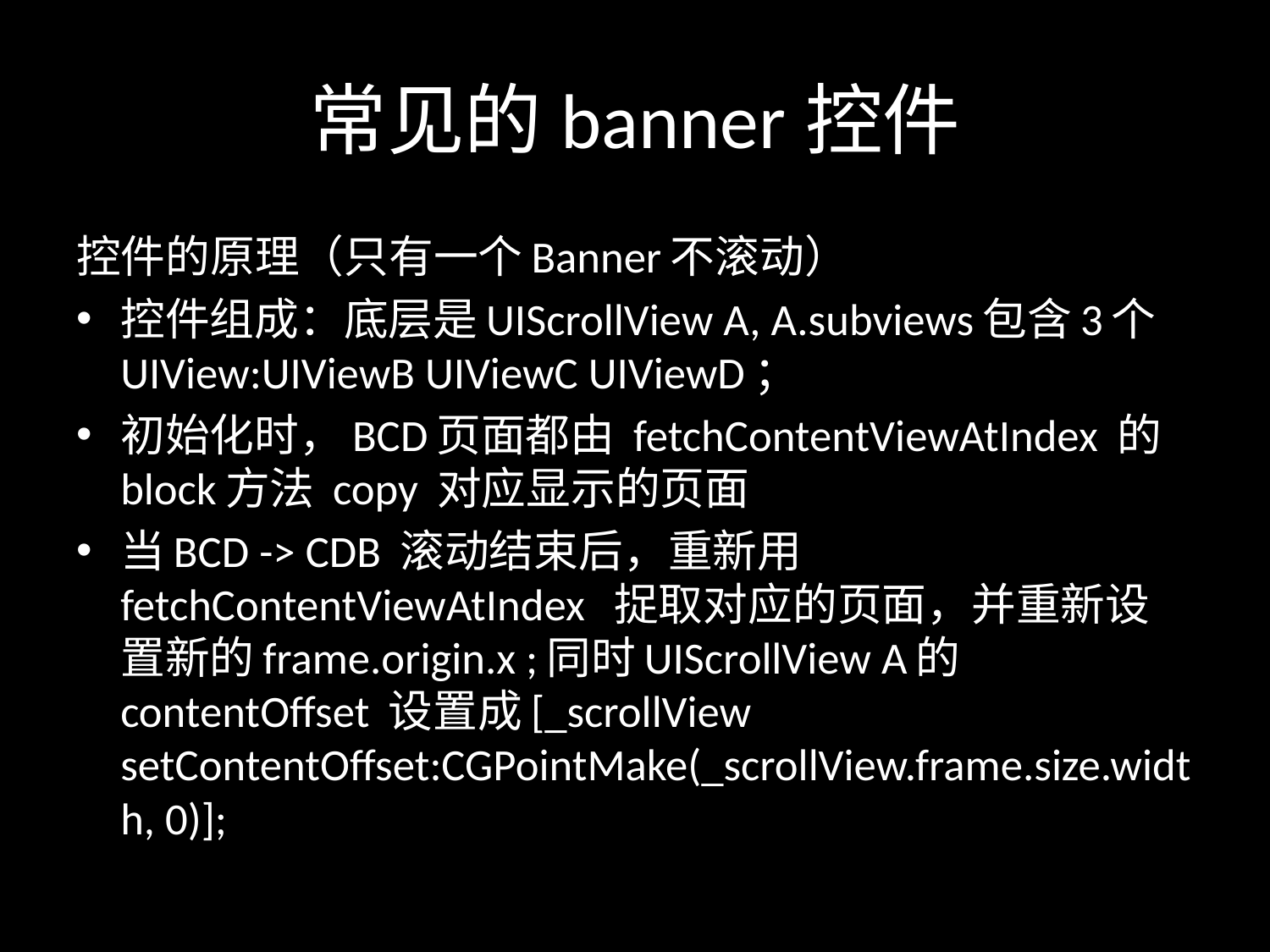

# 常见的banner控件
控件的原理（只有一个Banner不滚动）
控件组成：底层是UIScrollView A, A.subviews包含3个UIView:UIViewB UIViewC UIViewD；
初始化时，BCD页面都由 fetchContentViewAtIndex 的block方法 copy 对应显示的页面
当BCD -> CDB 滚动结束后，重新用fetchContentViewAtIndex  捉取对应的页面，并重新设置新的frame.origin.x ;同时UIScrollView A的 contentOffset 设置成[_scrollView setContentOffset:CGPointMake(_scrollView.frame.size.width, 0)];